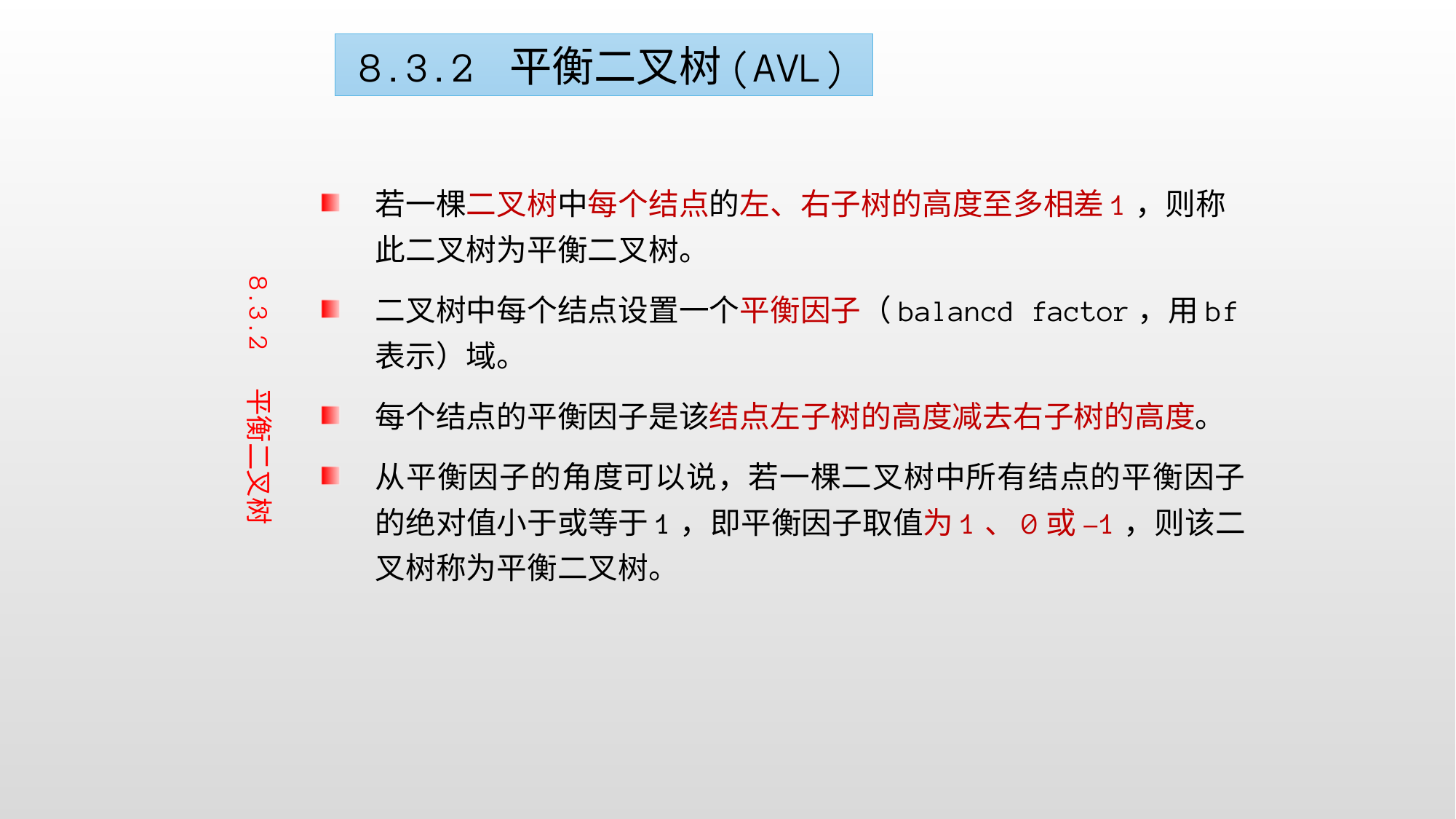

8.3.2 平衡二叉树(AVL)
若一棵二叉树中每个结点的左、右子树的高度至多相差1，则称此二叉树为平衡二叉树。
二叉树中每个结点设置一个平衡因子（balancd factor，用bf表示）域。
每个结点的平衡因子是该结点左子树的高度减去右子树的高度。
从平衡因子的角度可以说，若一棵二叉树中所有结点的平衡因子的绝对值小于或等于1，即平衡因子取值为1、0或-1，则该二叉树称为平衡二叉树。
8.3.2  平衡二叉树